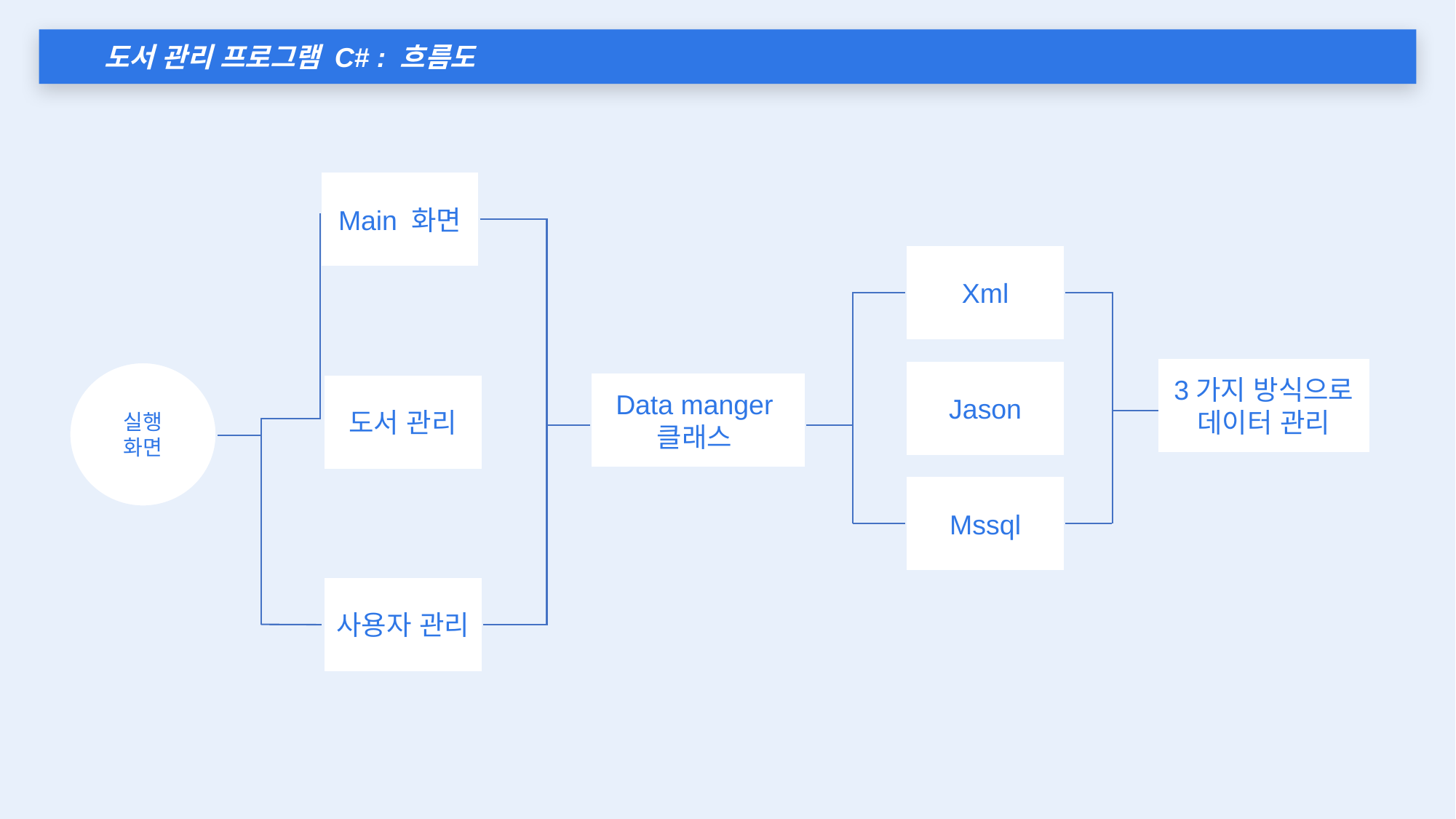

도서 관리 프로그램 C# : 흐름도
Main 화면
Xml
3가지 방식으로 데이터 관리
Jason
실행 화면
Data manger
클래스
도서 관리
Mssql
사용자 관리